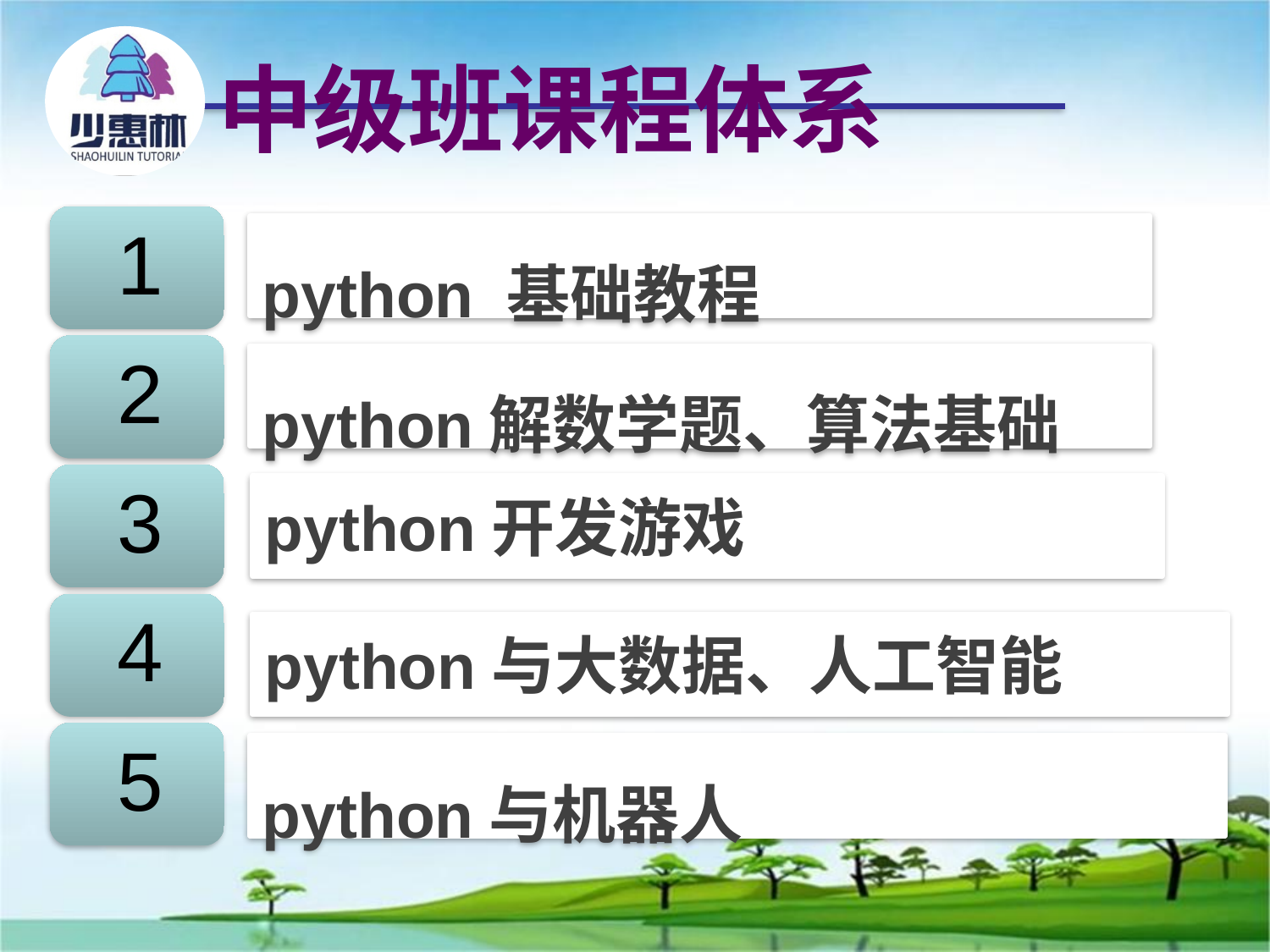

# 中级班课程体系
1
2
3
4
5
python 基础教程
python解数学题、算法基础
python开发游戏
python与大数据、人工智能
python与机器人